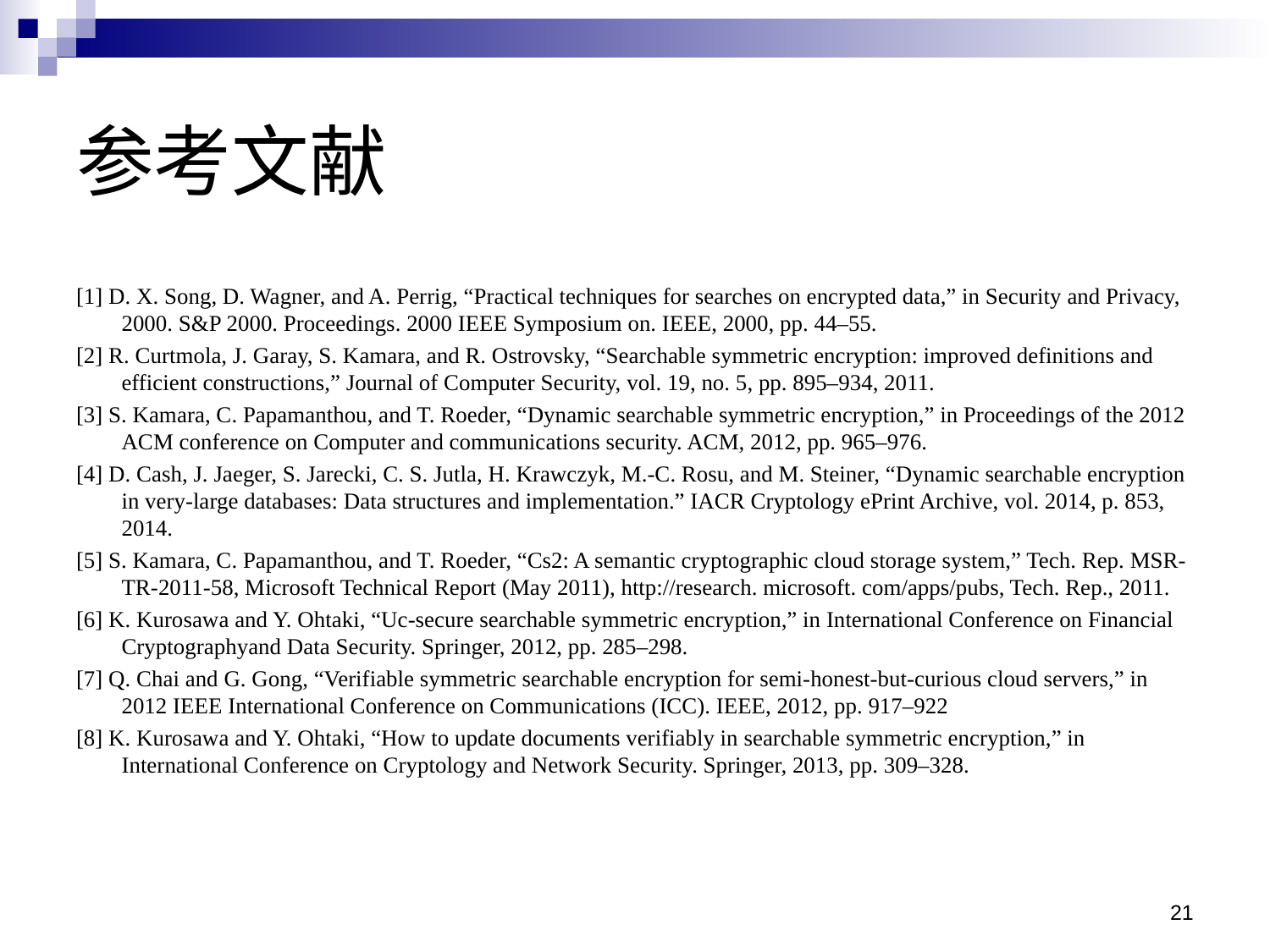

# 参考文献
[1] D. X. Song, D. Wagner, and A. Perrig, “Practical techniques for searches on encrypted data,” in Security and Privacy, 2000. S&P 2000. Proceedings. 2000 IEEE Symposium on. IEEE, 2000, pp. 44–55.
[2] R. Curtmola, J. Garay, S. Kamara, and R. Ostrovsky, “Searchable symmetric encryption: improved definitions and efficient constructions,” Journal of Computer Security, vol. 19, no. 5, pp. 895–934, 2011.
[3] S. Kamara, C. Papamanthou, and T. Roeder, “Dynamic searchable symmetric encryption,” in Proceedings of the 2012 ACM conference on Computer and communications security. ACM, 2012, pp. 965–976.
[4] D. Cash, J. Jaeger, S. Jarecki, C. S. Jutla, H. Krawczyk, M.-C. Rosu, and M. Steiner, “Dynamic searchable encryption in very-large databases: Data structures and implementation.” IACR Cryptology ePrint Archive, vol. 2014, p. 853, 2014.
[5] S. Kamara, C. Papamanthou, and T. Roeder, “Cs2: A semantic cryptographic cloud storage system,” Tech. Rep. MSR-TR-2011-58, Microsoft Technical Report (May 2011), http://research. microsoft. com/apps/pubs, Tech. Rep., 2011.
[6] K. Kurosawa and Y. Ohtaki, “Uc-secure searchable symmetric encryption,” in International Conference on Financial Cryptographyand Data Security. Springer, 2012, pp. 285–298.
[7] Q. Chai and G. Gong, “Verifiable symmetric searchable encryption for semi-honest-but-curious cloud servers,” in 2012 IEEE International Conference on Communications (ICC). IEEE, 2012, pp. 917–922
[8] K. Kurosawa and Y. Ohtaki, “How to update documents verifiably in searchable symmetric encryption,” in International Conference on Cryptology and Network Security. Springer, 2013, pp. 309–328.
21